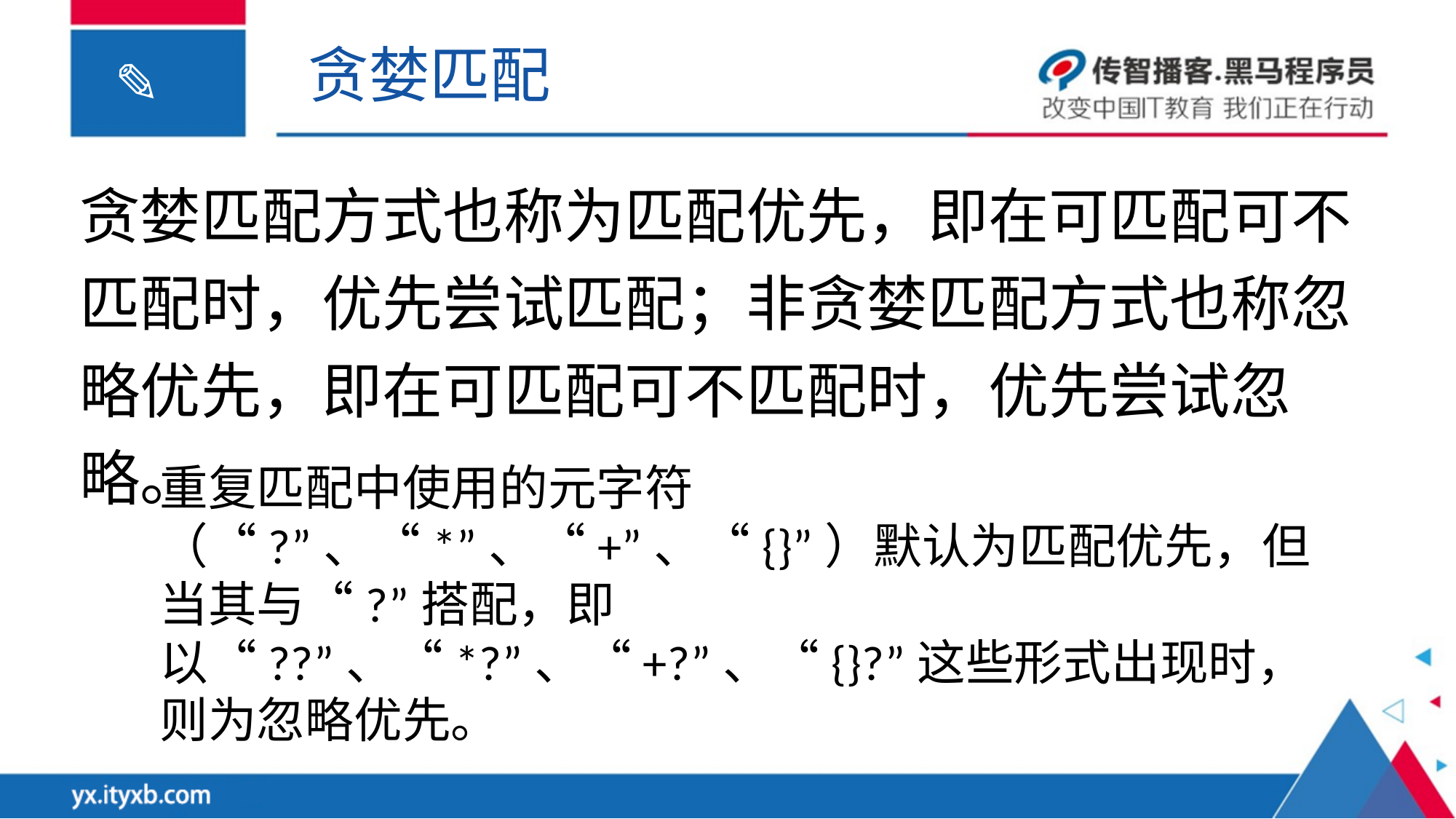

贪婪匹配
贪婪匹配方式也称为匹配优先，即在可匹配可不匹配时，优先尝试匹配；非贪婪匹配方式也称忽略优先，即在可匹配可不匹配时，优先尝试忽略。
重复匹配中使用的元字符（“?”、“*”、“+”、“{}”）默认为匹配优先，但当其与“?”搭配，即以“??”、“*?”、“+?”、“{}?”这些形式出现时，则为忽略优先。